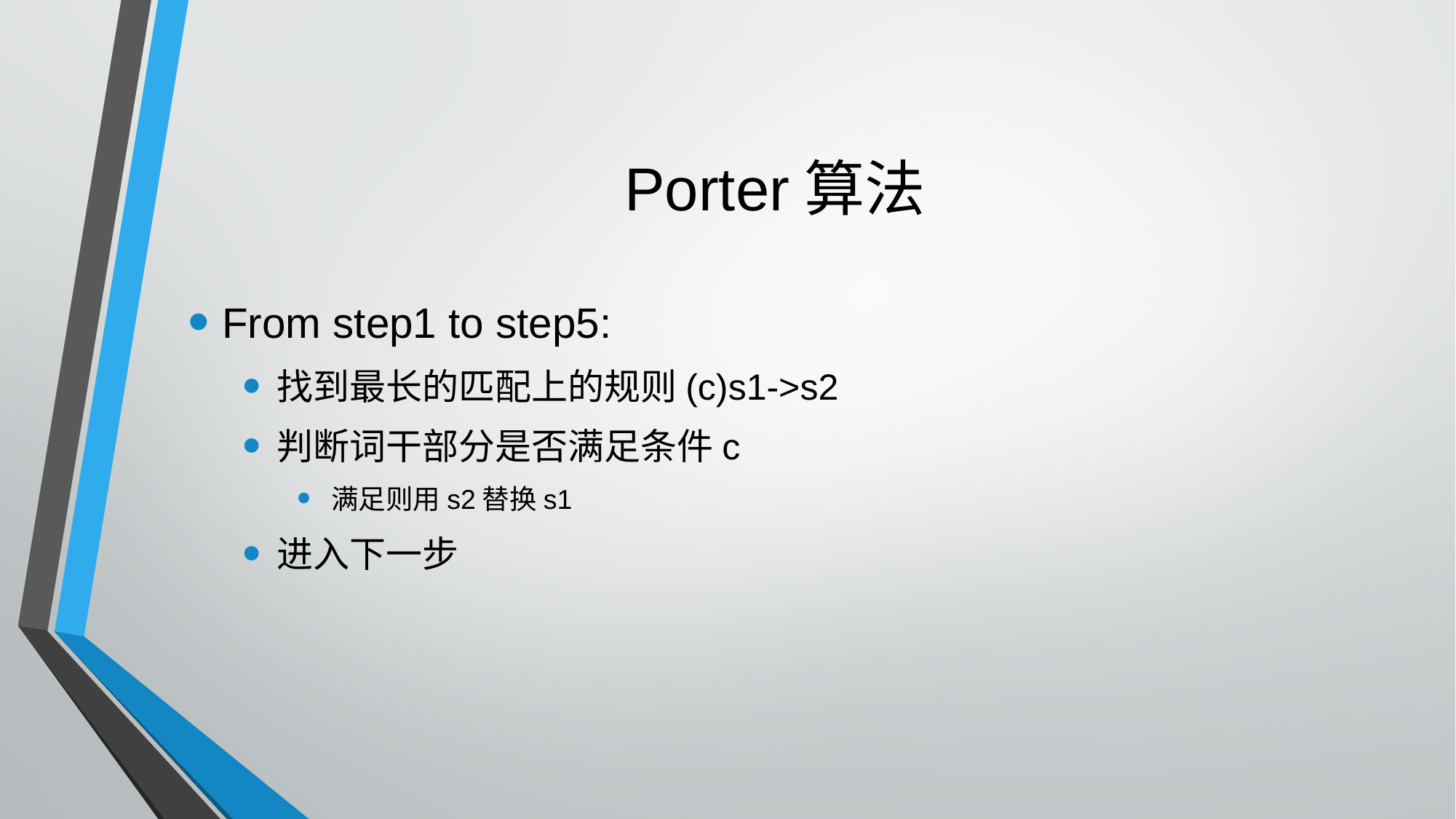

# Porter算法
From step1 to step5:
找到最长的匹配上的规则(c)s1->s2
判断词干部分是否满足条件c
满足则用s2替换s1
进入下一步